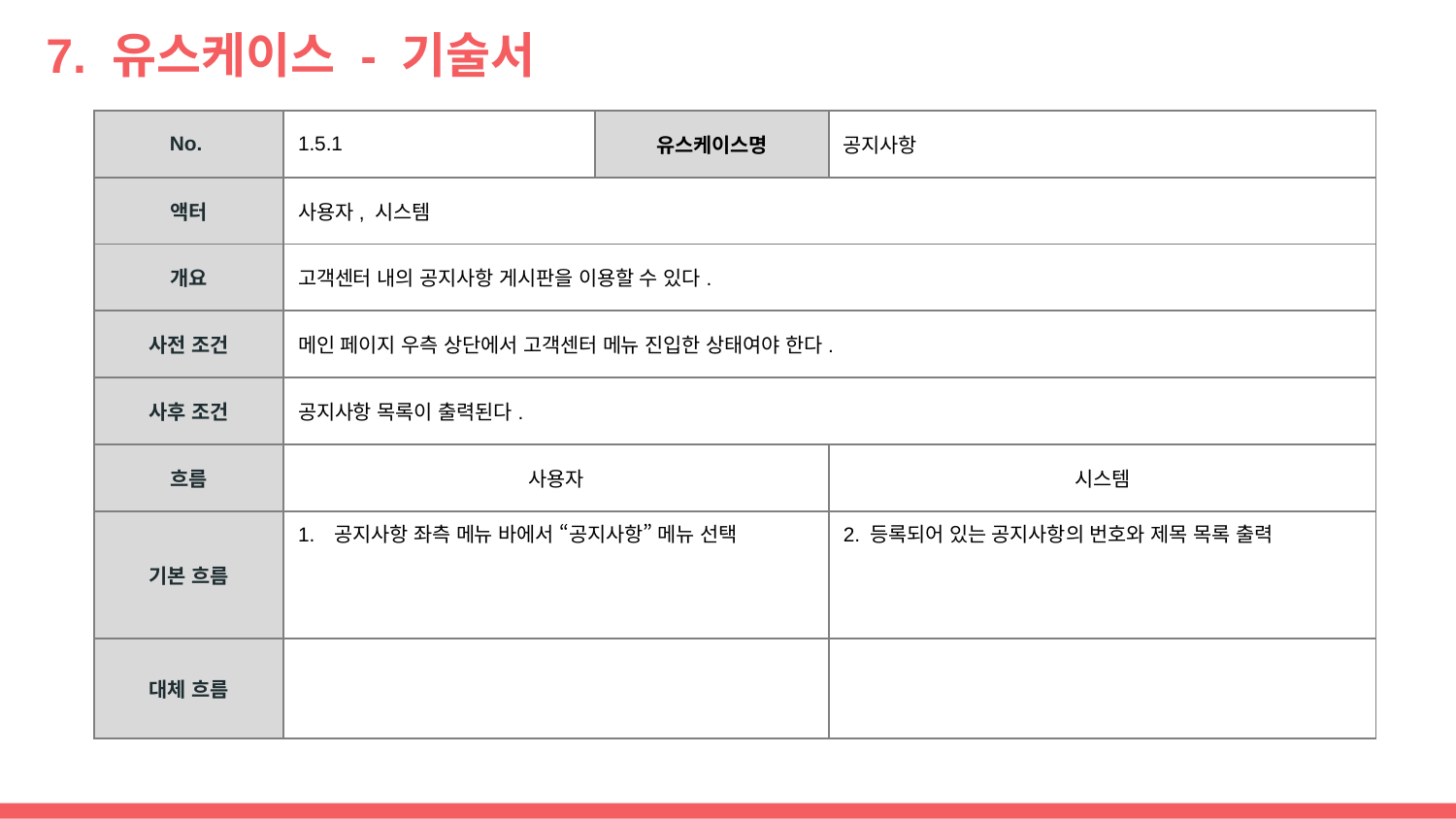

# 7. 유스케이스 - 기술서
| No. | 1.5.1 | 유스케이스명 | 공지사항 |
| --- | --- | --- | --- |
| 액터 | 사용자, 시스템 |  |  |
| 개요 | 고객센터 내의 공지사항 게시판을 이용할 수 있다. |  |  |
| 사전 조건 | 메인 페이지 우측 상단에서 고객센터 메뉴 진입한 상태여야 한다. |  |  |
| 사후 조건 | 공지사항 목록이 출력된다. |  |  |
| 흐름 | 사용자 |  | 시스템 |
| 기본 흐름 | 공지사항 좌측 메뉴 바에서 “공지사항” 메뉴 선택 |  | 2. 등록되어 있는 공지사항의 번호와 제목 목록 출력 |
| 대체 흐름 |  |  |  |